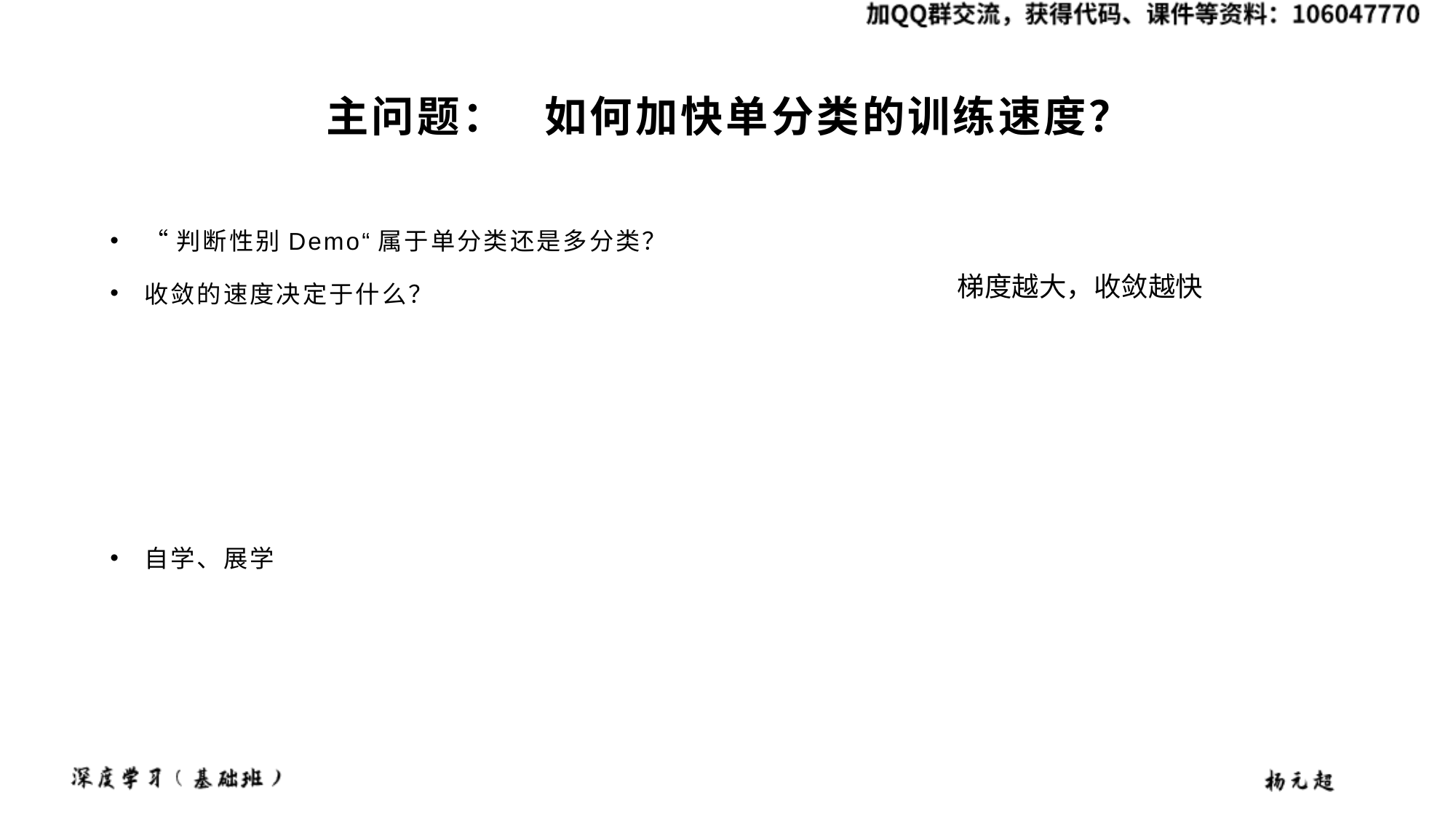

# 主问题：	如何加快单分类的训练速度？
“判断性别Demo“属于单分类还是多分类？
收敛的速度决定于什么？

自学、展学

梯度越大，收敛越快